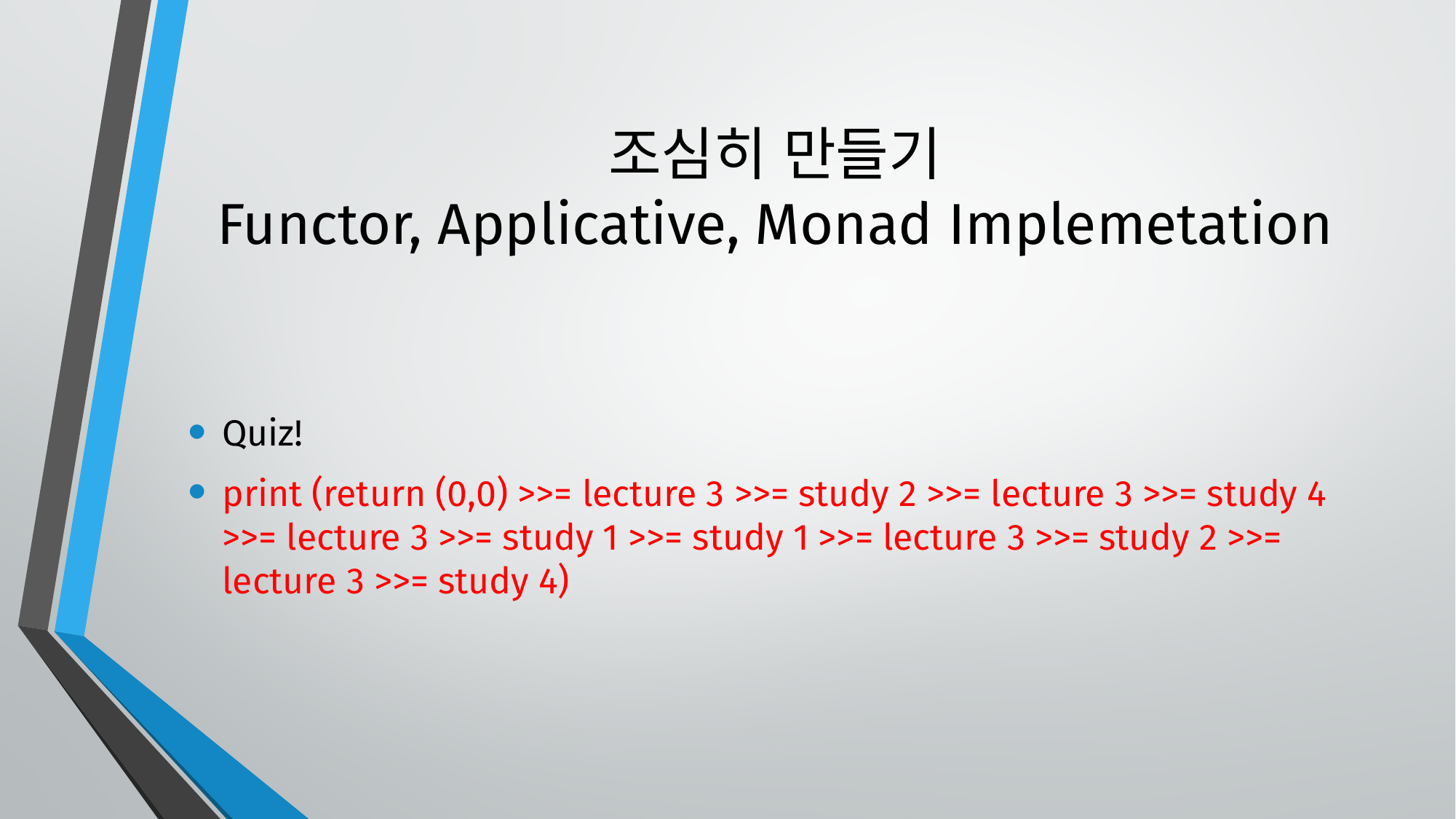

# 조심히 만들기 Functor, Applicative, Monad Implemetation
Quiz!
print (return (0,0) >>= lecture 3 >>= study 2 >>= lecture 3 >>= study 4 >>= lecture 3 >>= study 1 >>= study 1 >>= lecture 3 >>= study 2 >>= lecture 3 >>= study 4)